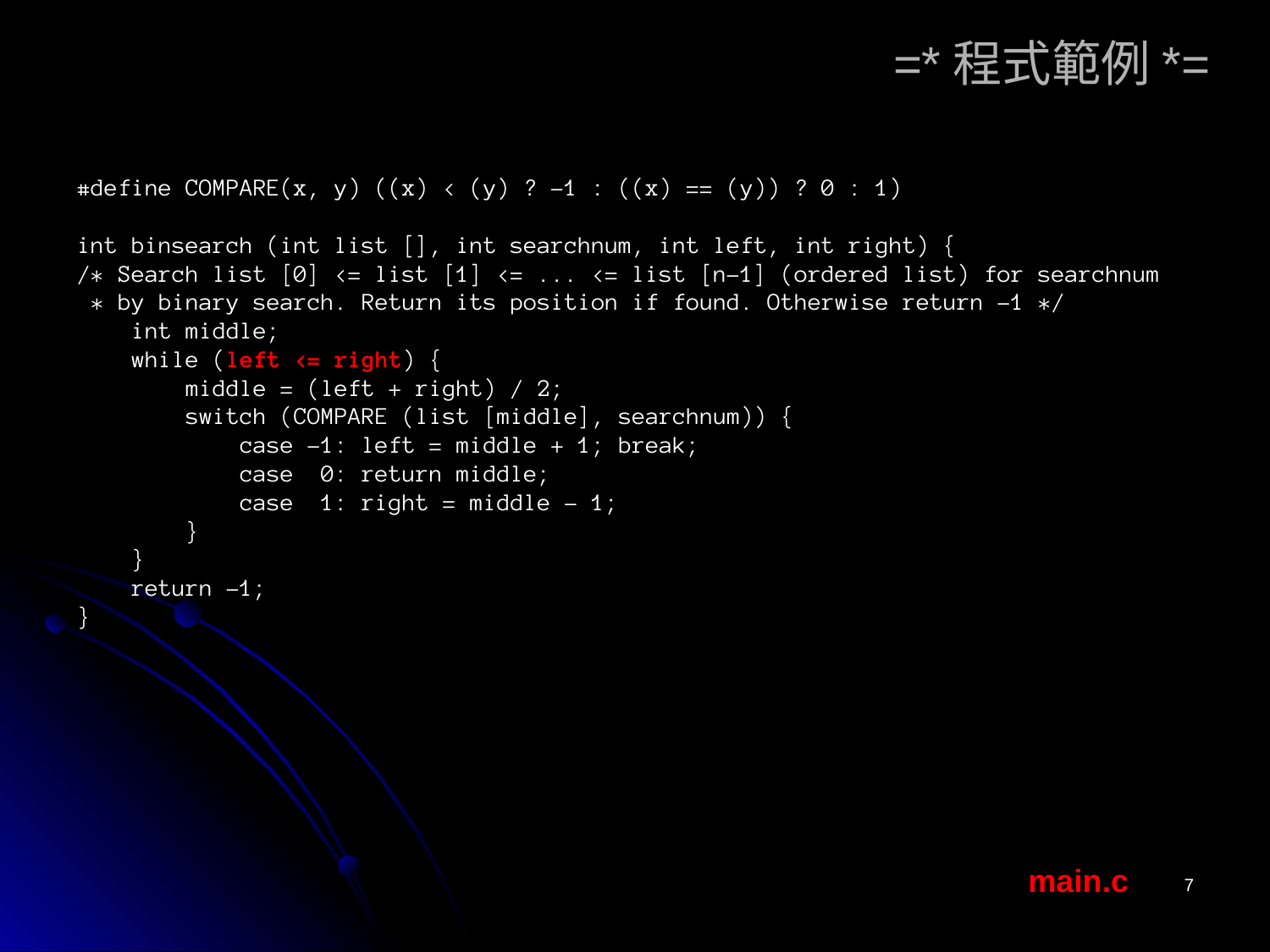

# =*程式範例*=
#define COMPARE(x, y) ((x) < (y) ? -1 : ((x) == (y)) ? 0 : 1)

int binsearch (int list [], int searchnum, int left, int right) {
/* Search list [0] <= list [1] <= ... <= list [n-1] (ordered list) for searchnum
 * by binary search. Return its position if found. Otherwise return -1 */
    int middle;
    while (left <= right) {
        middle = (left + right) / 2;
        switch (COMPARE (list [middle], searchnum)) {
            case -1: left = middle + 1; break;
            case  0: return middle;
            case  1: right = middle - 1;
        }
    }
    return -1;
}
main.c
7